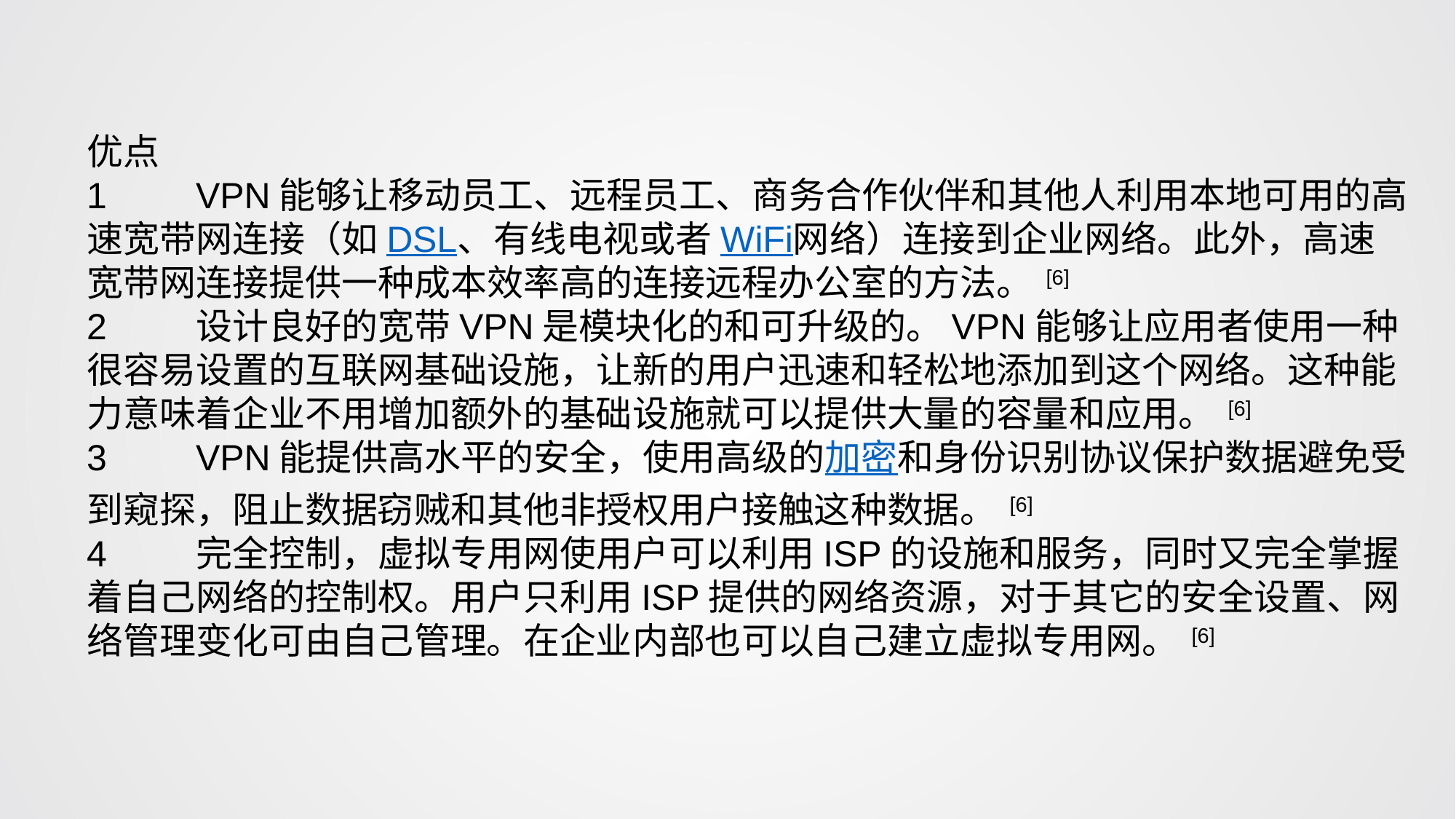

优点
1	VPN能够让移动员工、远程员工、商务合作伙伴和其他人利用本地可用的高速宽带网连接（如DSL、有线电视或者WiFi网络）连接到企业网络。此外，高速宽带网连接提供一种成本效率高的连接远程办公室的方法。 [6]
2	设计良好的宽带VPN是模块化的和可升级的。VPN能够让应用者使用一种很容易设置的互联网基础设施，让新的用户迅速和轻松地添加到这个网络。这种能力意味着企业不用增加额外的基础设施就可以提供大量的容量和应用。 [6]
3	VPN能提供高水平的安全，使用高级的加密和身份识别协议保护数据避免受到窥探，阻止数据窃贼和其他非授权用户接触这种数据。 [6]
4	完全控制，虚拟专用网使用户可以利用ISP的设施和服务，同时又完全掌握着自己网络的控制权。用户只利用ISP提供的网络资源，对于其它的安全设置、网络管理变化可由自己管理。在企业内部也可以自己建立虚拟专用网。 [6]